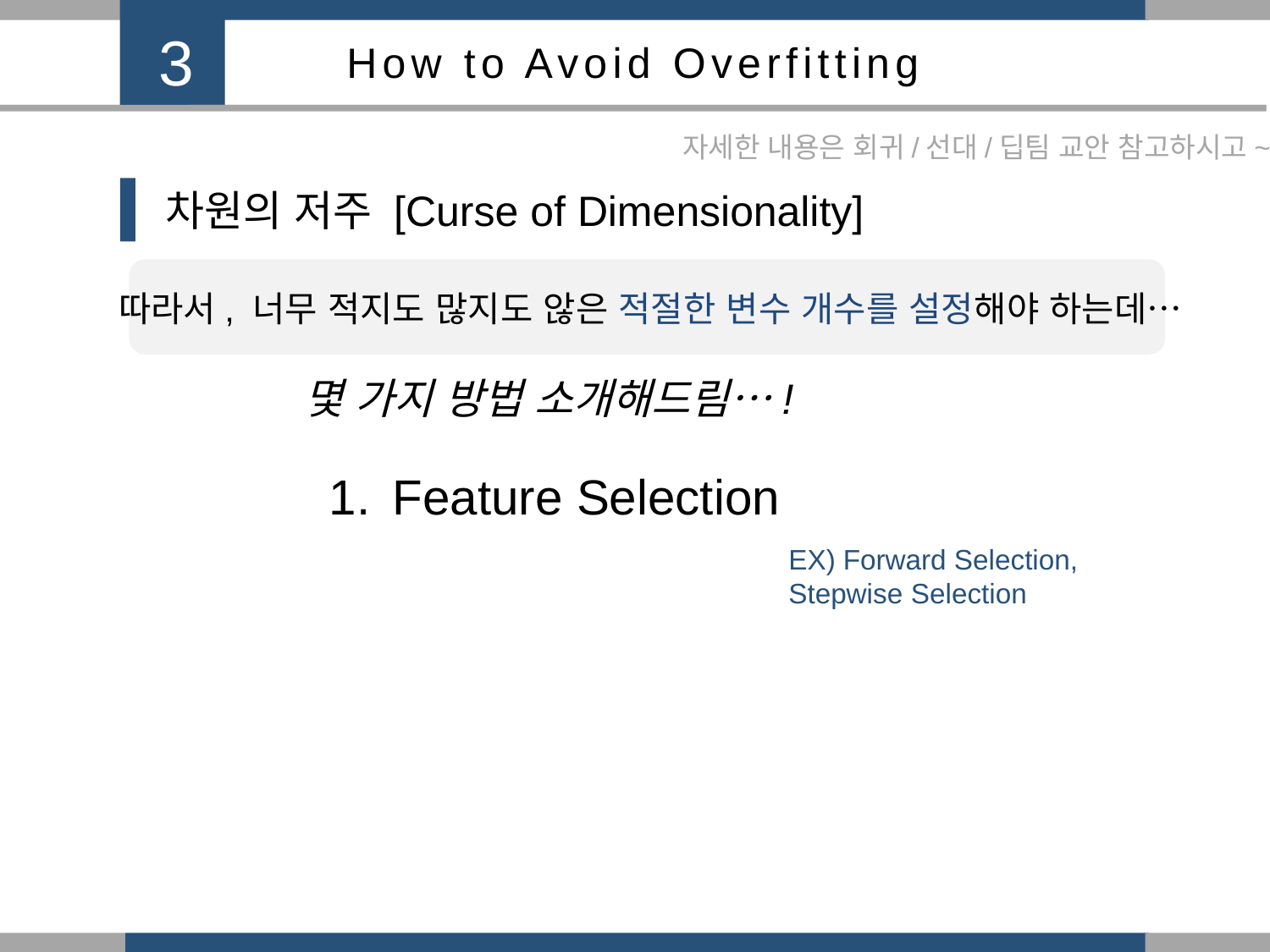

3
How to Avoid Overfitting

자세한 내용은 회귀/선대/딥팀 교안 참고하시고~!
차원의 저주 [Curse of Dimensionality]

따라서, 너무 적지도 많지도 않은 적절한 변수 개수를 설정해야 하는데…
몇 가지 방법 소개해드림…!
Feature Selection
EX) Forward Selection,
Stepwise Selection